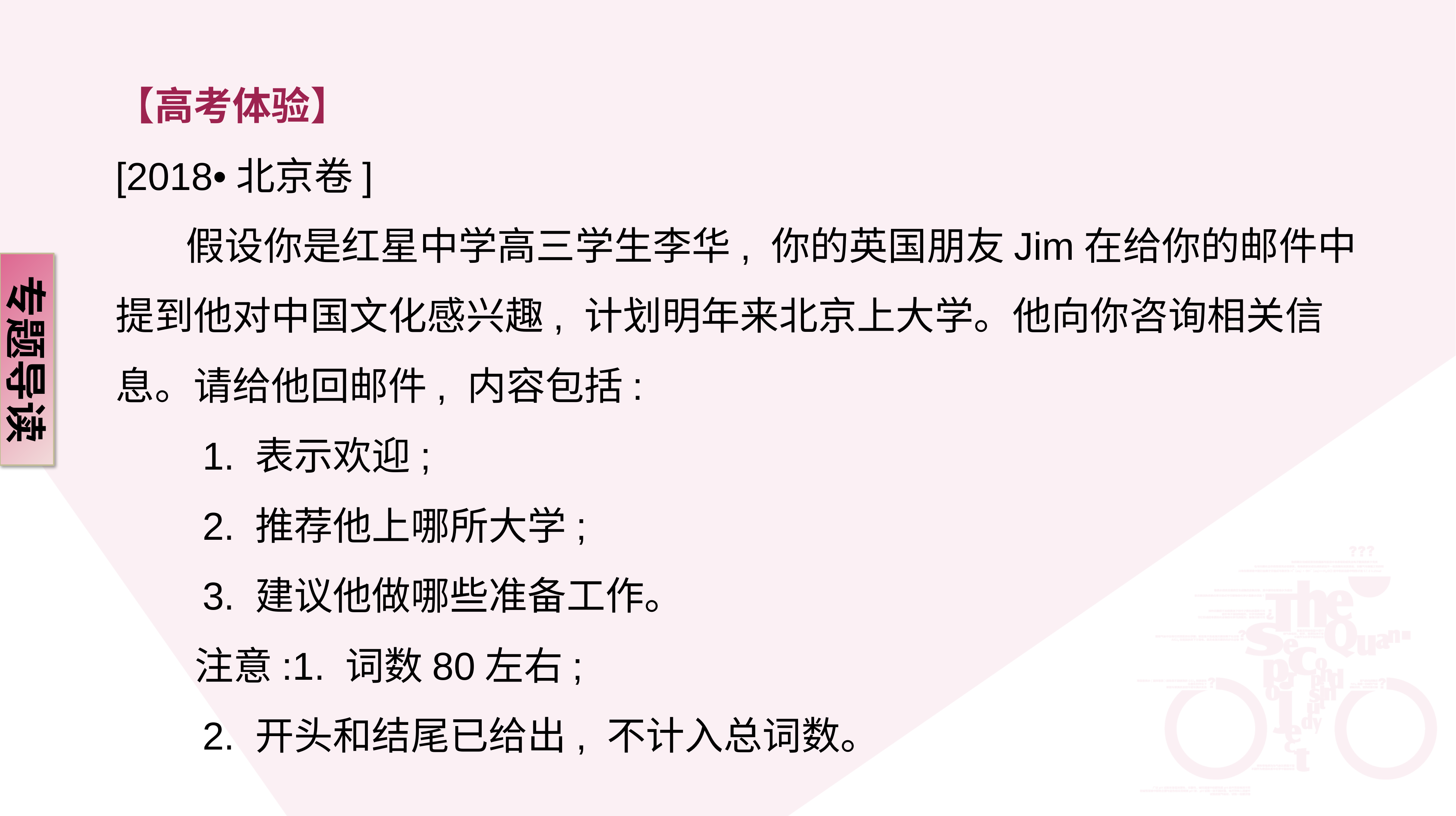

【高考体验】
[2018•北京卷]
       假设你是红星中学高三学生李华, 你的英国朋友Jim在给你的邮件中提到他对中国文化感兴趣, 计划明年来北京上大学。他向你咨询相关信息。请给他回邮件, 内容包括:
        1. 表示欢迎;
        2. 推荐他上哪所大学;
        3. 建议他做哪些准备工作。
        注意:1. 词数80左右;
        2. 开头和结尾已给出, 不计入总词数。
专题导读